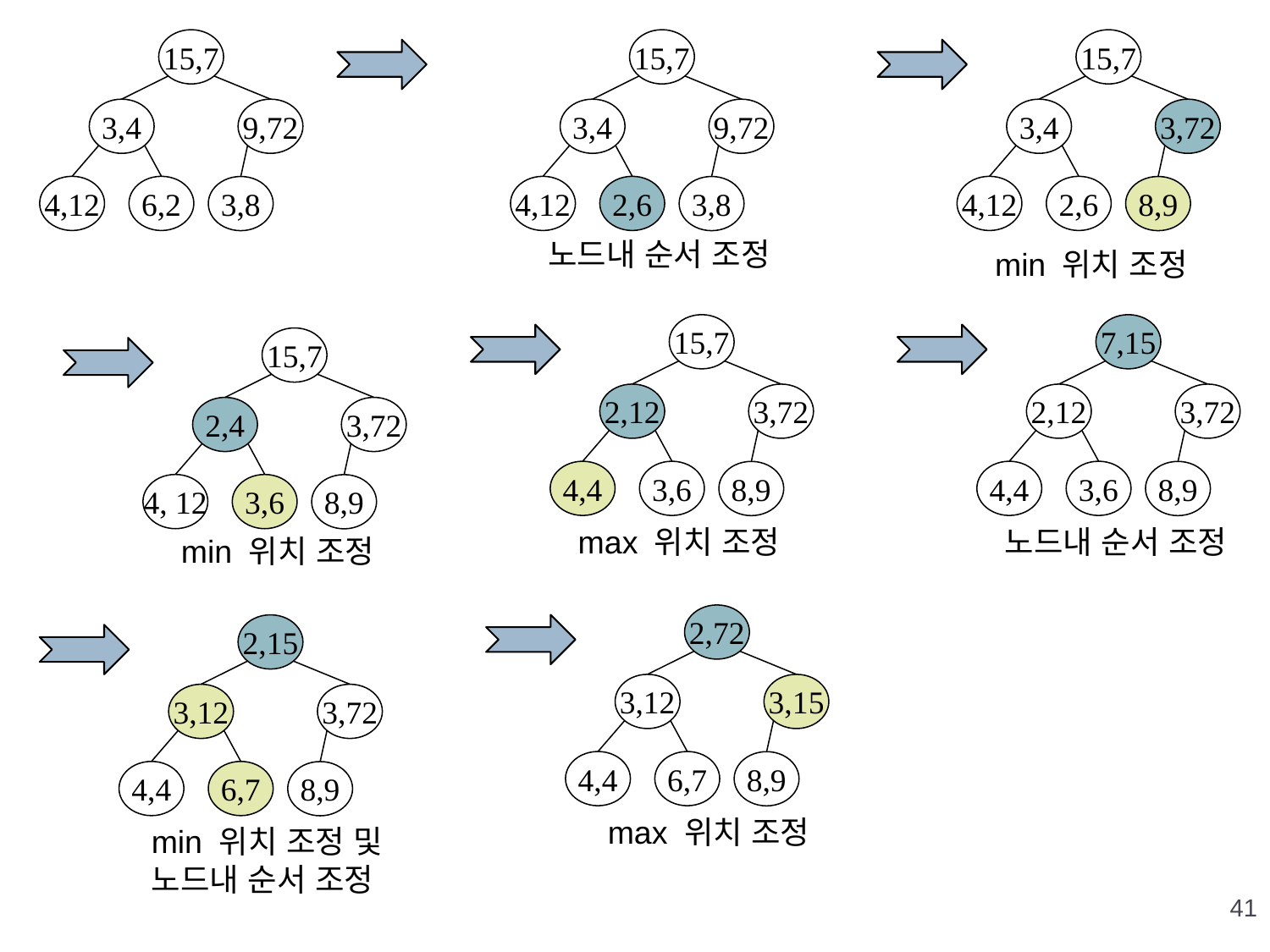

15,7
15,7
15,7

3,4
9,72
3,4
9,72
3,4
3,72
4,12
6,2
4,12
2,6
4,12
2,6
3,8
3,8
8,9
노드내 순서 조정
min 위치 조정
15,7
7,15

15,7

2,12
3,72
2,12
3,72
2,4
3,72
4,4
3,6
4,4
3,6
8,9
8,9
4, 12
3,6
8,9
max 위치 조정
노드내 순서 조정
min 위치 조정
2,72
2,15

3,12
3,15
3,12
3,72
4,4
6,7
8,9
4,4
6,7
8,9
max 위치 조정
min 위치 조정 및 노드내 순서 조정
41